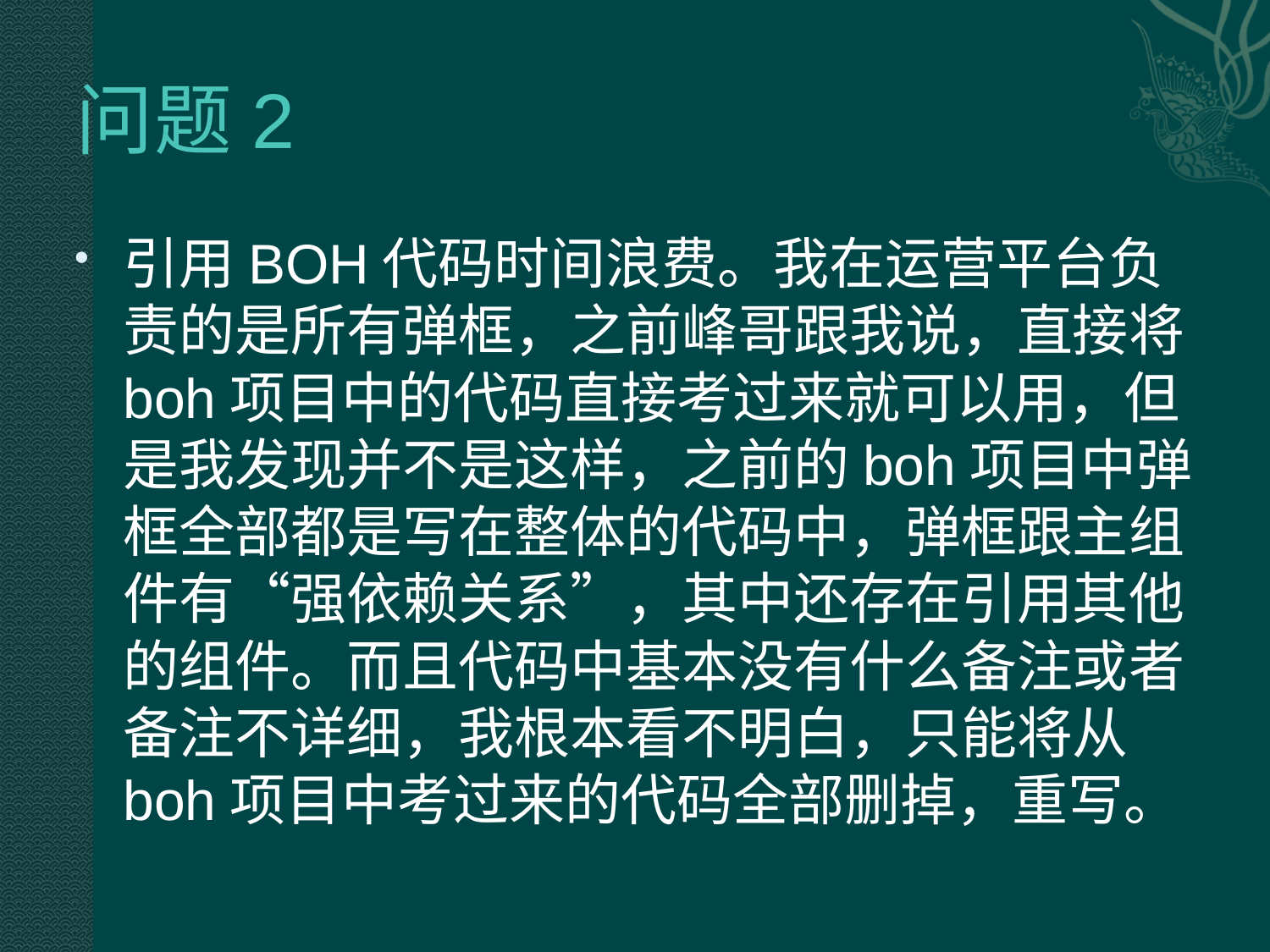

# 问题2
引用BOH代码时间浪费。我在运营平台负责的是所有弹框，之前峰哥跟我说，直接将boh项目中的代码直接考过来就可以用，但是我发现并不是这样，之前的boh项目中弹框全部都是写在整体的代码中，弹框跟主组件有“强依赖关系”，其中还存在引用其他的组件。而且代码中基本没有什么备注或者备注不详细，我根本看不明白，只能将从boh项目中考过来的代码全部删掉，重写。